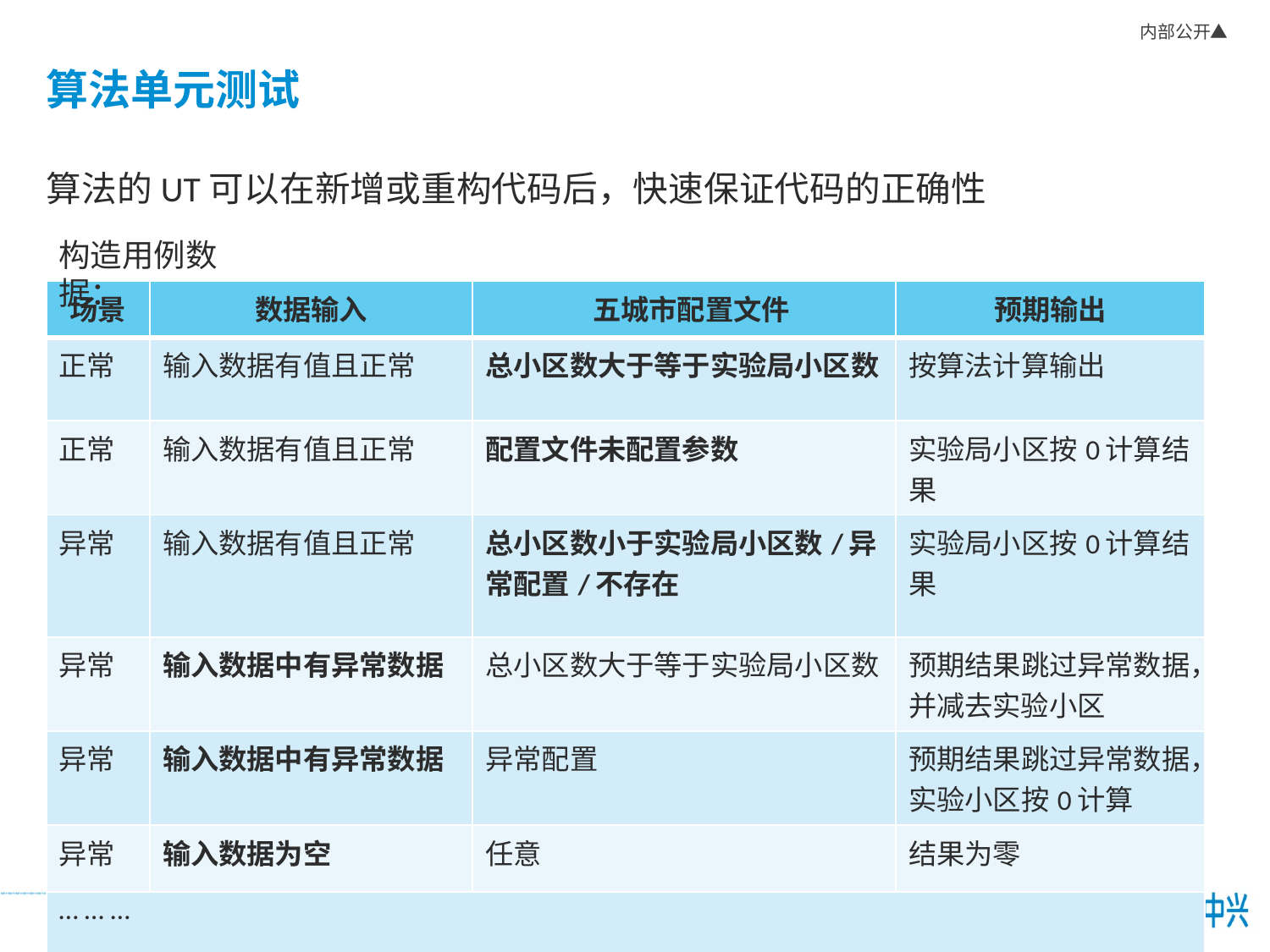

# 算法单元测试
算法的UT可以在新增或重构代码后，快速保证代码的正确性
构造用例数据：
| 场景 | 数据输入 | 五城市配置文件 | 预期输出 |
| --- | --- | --- | --- |
| 正常 | 输入数据有值且正常 | 总小区数大于等于实验局小区数 | 按算法计算输出 |
| 正常 | 输入数据有值且正常 | 配置文件未配置参数 | 实验局小区按0计算结果 |
| 异常 | 输入数据有值且正常 | 总小区数小于实验局小区数/异常配置/不存在 | 实验局小区按0计算结果 |
| 异常 | 输入数据中有异常数据 | 总小区数大于等于实验局小区数 | 预期结果跳过异常数据，并减去实验小区 |
| 异常 | 输入数据中有异常数据 | 异常配置 | 预期结果跳过异常数据，实验小区按0计算 |
| 异常 | 输入数据为空 | 任意 | 结果为零 |
| … … … |  |  |  |